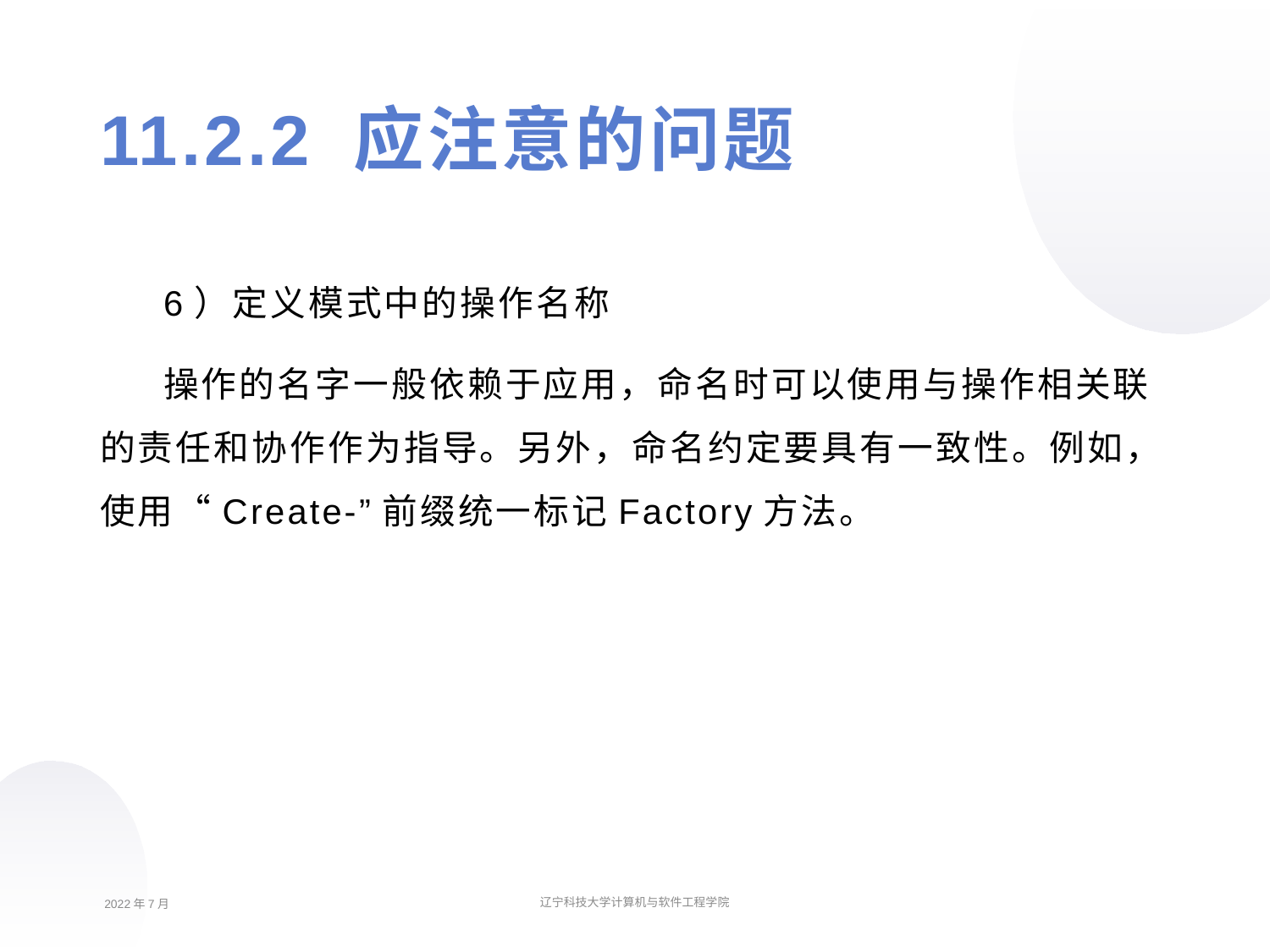

11.2.2 应注意的问题
6）定义模式中的操作名称
操作的名字一般依赖于应用，命名时可以使用与操作相关联的责任和协作作为指导。另外，命名约定要具有一致性。例如，使用“Create-”前缀统一标记Factory方法。

2022年7月
辽宁科技大学计算机与软件工程学院
35